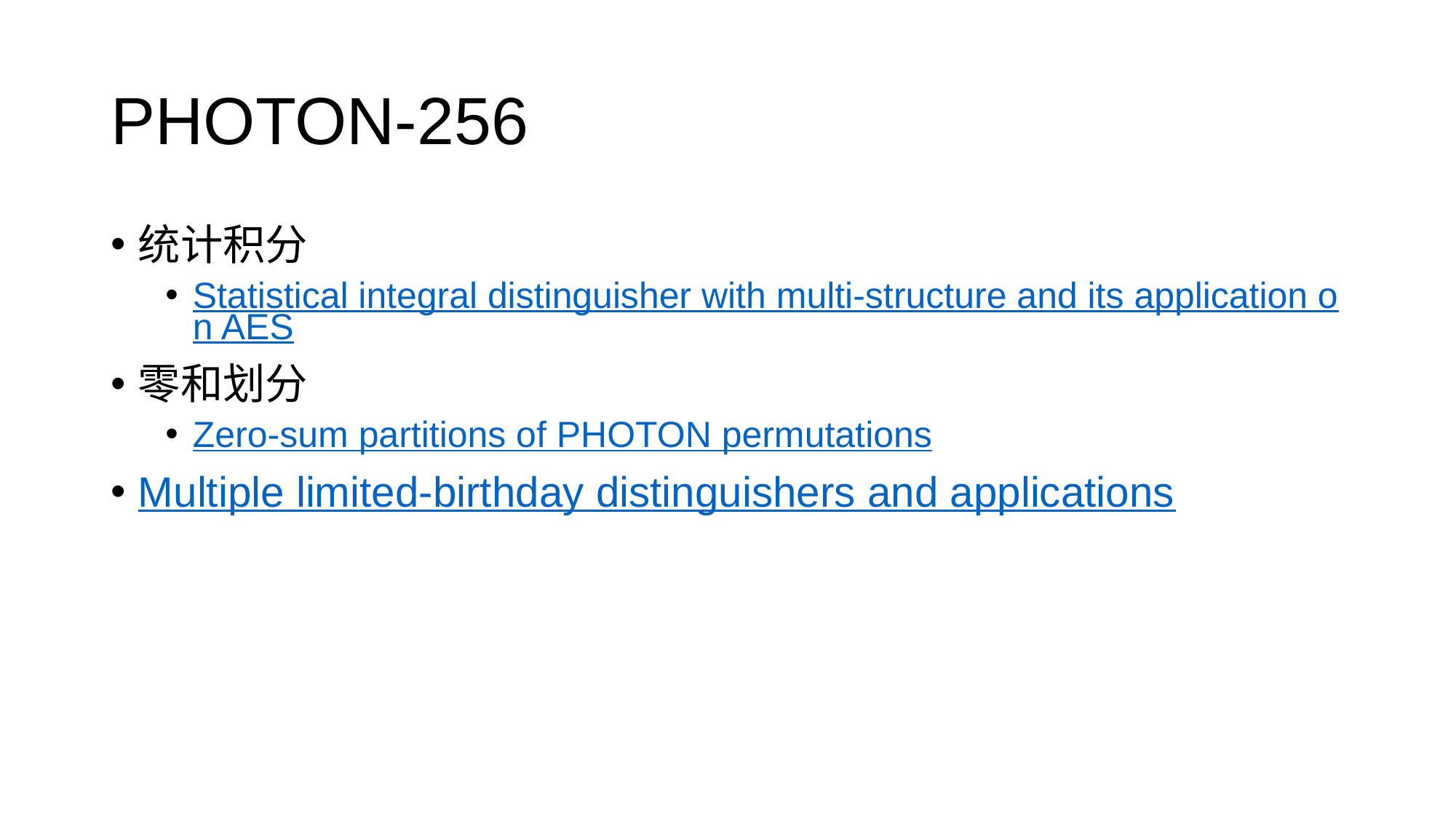

# PHOTON-256
统计积分
Statistical integral distinguisher with multi-structure and its application on AES
零和划分
Zero-sum partitions of PHOTON permutations
Multiple limited-birthday distinguishers and applications